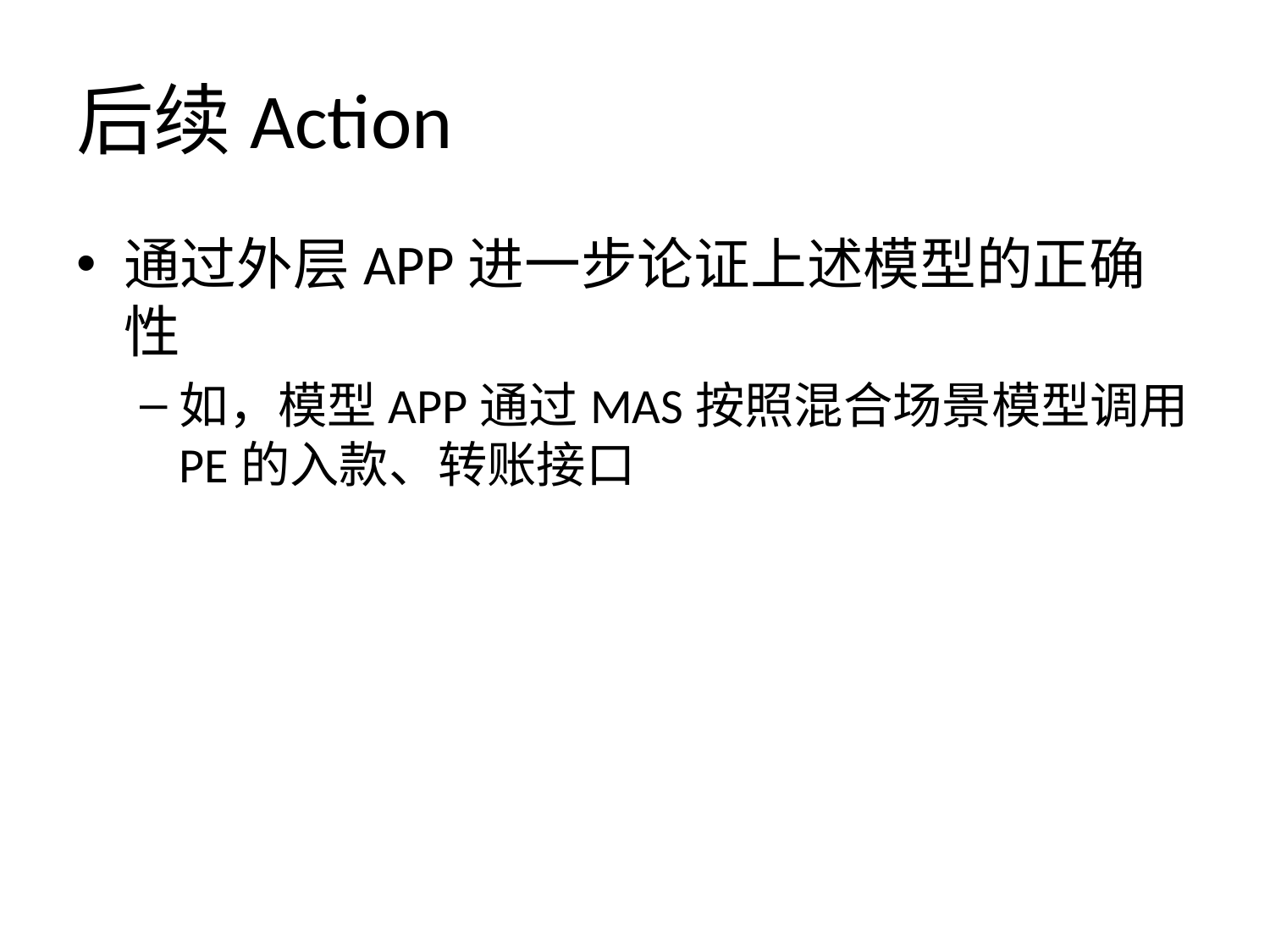

# 后续Action
通过外层APP进一步论证上述模型的正确性
如，模型APP通过MAS按照混合场景模型调用PE的入款、转账接口